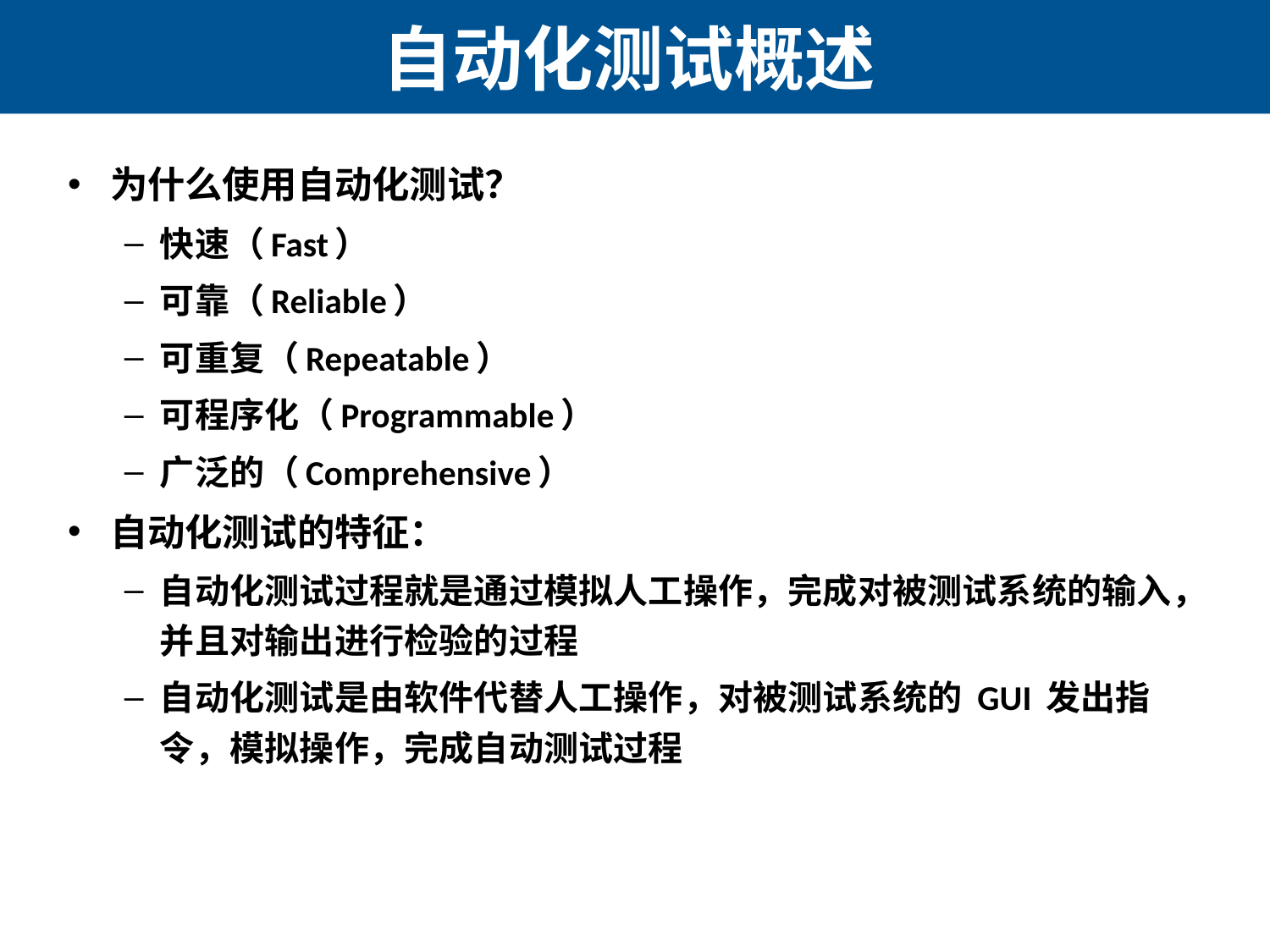

# 自动化测试概述
为什么使用自动化测试？
快速（Fast）
可靠（Reliable）
可重复（Repeatable）
可程序化（Programmable）
广泛的（Comprehensive）
自动化测试的特征：
自动化测试过程就是通过模拟人工操作，完成对被测试系统的输入，并且对输出进行检验的过程
自动化测试是由软件代替人工操作，对被测试系统的 GUI 发出指令，模拟操作，完成自动测试过程